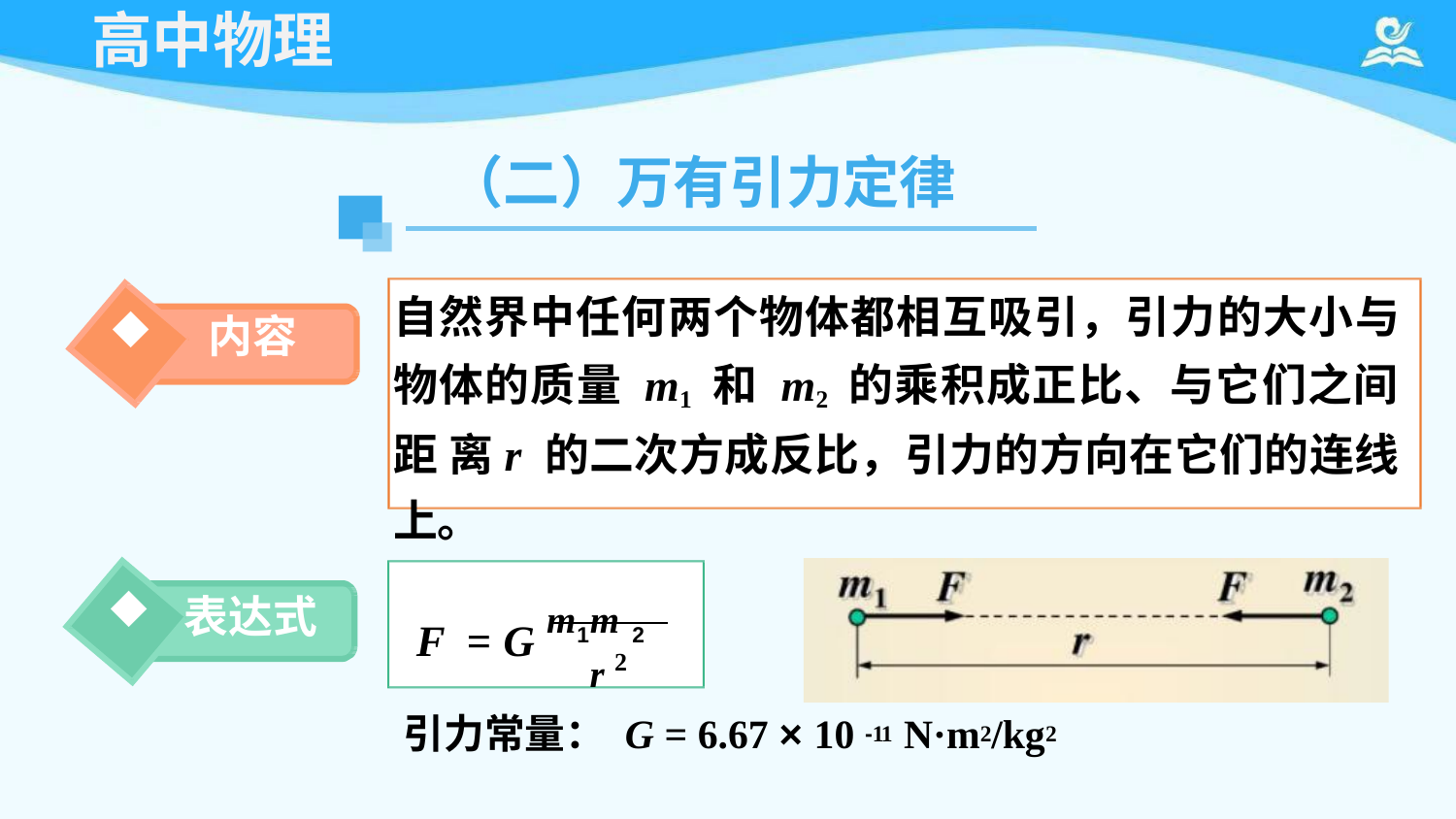

# 高中物理
（二）万有引力定律

自然界中任何两个物体都相互吸引，引力的大小与 物体的质量 m1 和 m2 的乘积成正比、与它们之间距 离r 的二次方成反比，引力的方向在它们的连线上。

内容

表达式
F	= G m1m 2
r 2

引力常量： G = 6.67 × 10 -11 N·m2/kg2